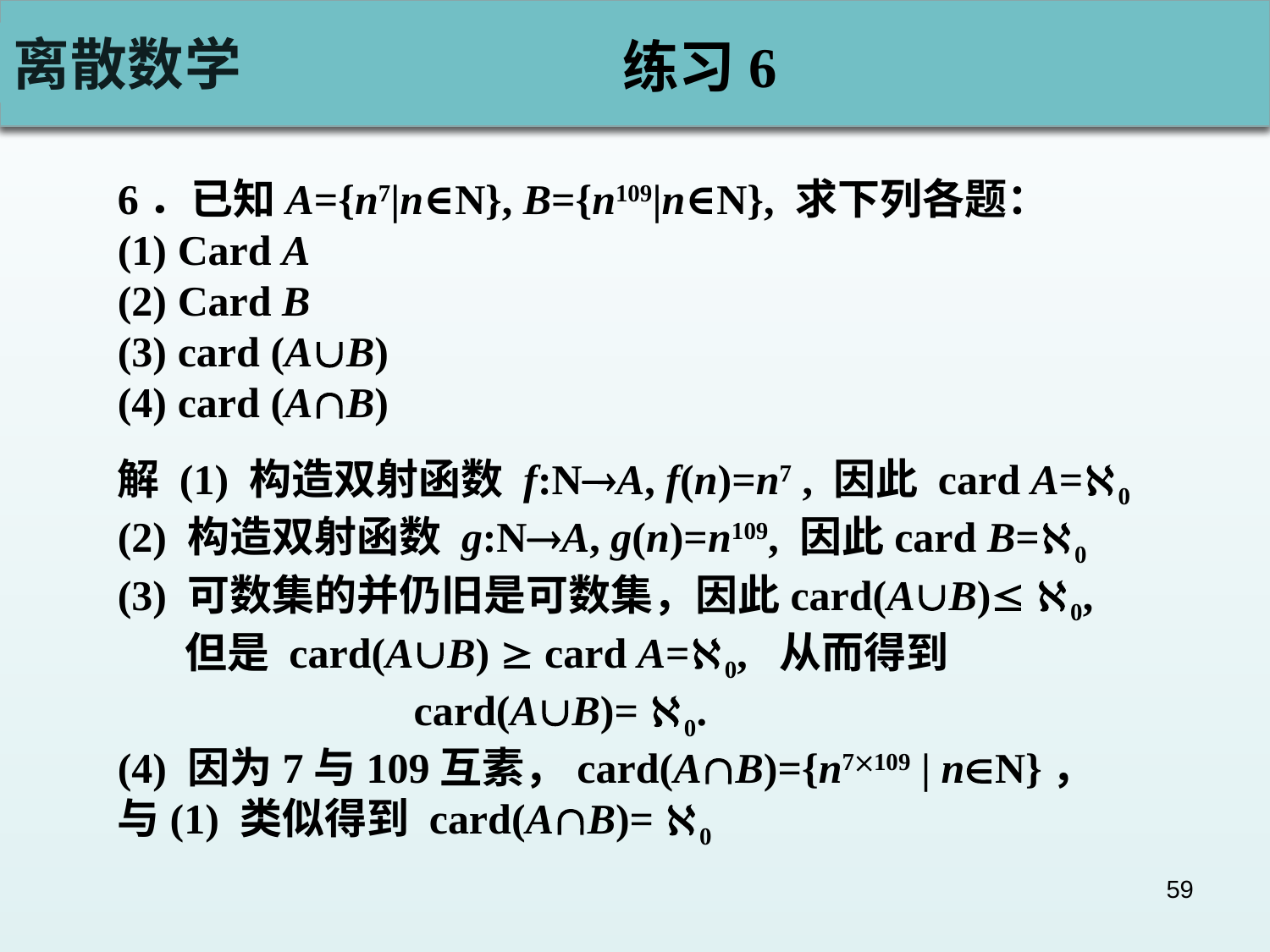

练习6
6．已知A={n7|n∈N}, B={n109|n∈N}, 求下列各题：
(1) Card A
(2) Card B
(3) card (A∪B)
(4) card (A∩B)
解 (1) 构造双射函数 f:N→A, f(n)=n7 , 因此 card A=ℵ0
(2) 构造双射函数 g:N→A, g(n)=n109, 因此card B=ℵ0
(3) 可数集的并仍旧是可数集，因此card(A∪B)≤ ℵ0,
      但是 card(A∪B) ≥ card A=ℵ0,  从而得到
                            card(A∪B)= ℵ0.
(4) 因为7与109互素，card(A∩B)={n7×109 | n∈N}，
与(1) 类似得到 card(A∩B)= ℵ0
59